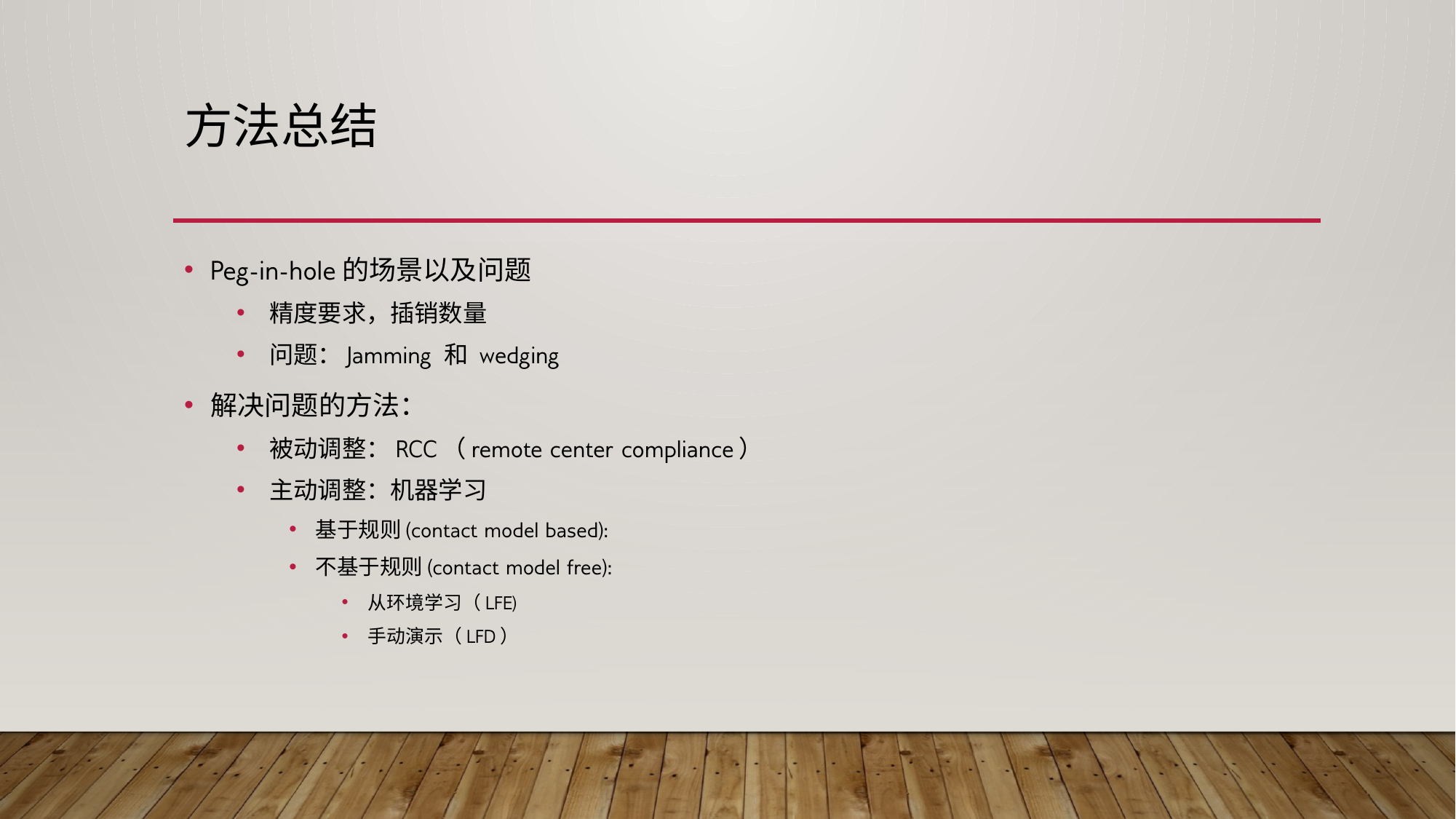

# 方法总结
Peg-in-hole的场景以及问题
精度要求，插销数量
问题：Jamming 和 wedging
解决问题的方法：
被动调整：RCC（remote center compliance）
主动调整：机器学习
基于规则(contact model based):
不基于规则(contact model free):
从环境学习（LFE)
手动演示（LFD）